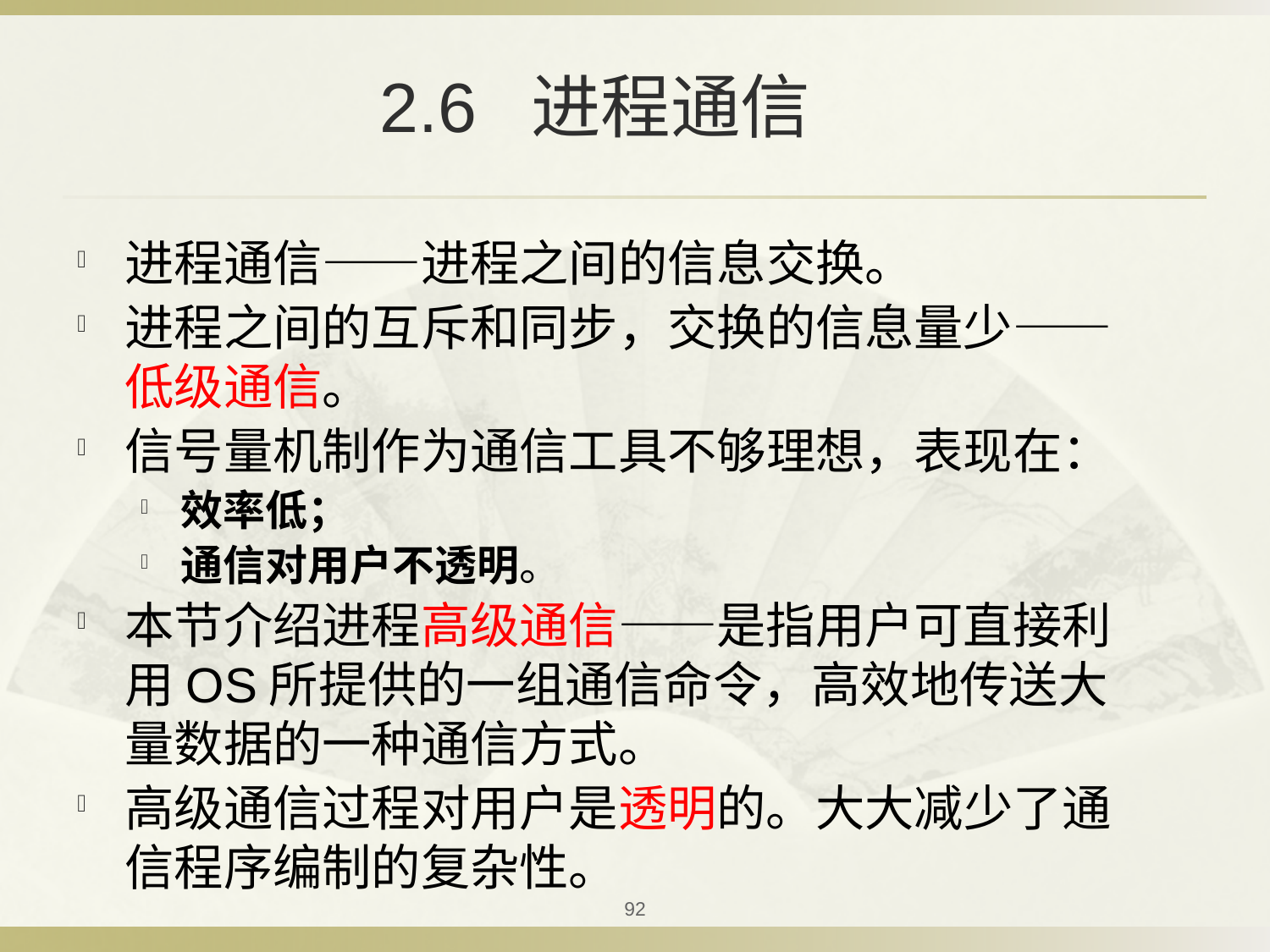

# 2.6  进程通信
进程通信——进程之间的信息交换。
进程之间的互斥和同步，交换的信息量少——低级通信。
信号量机制作为通信工具不够理想，表现在：
效率低；
通信对用户不透明。
本节介绍进程高级通信——是指用户可直接利用OS所提供的一组通信命令，高效地传送大量数据的一种通信方式。
高级通信过程对用户是透明的。大大减少了通信程序编制的复杂性。
92